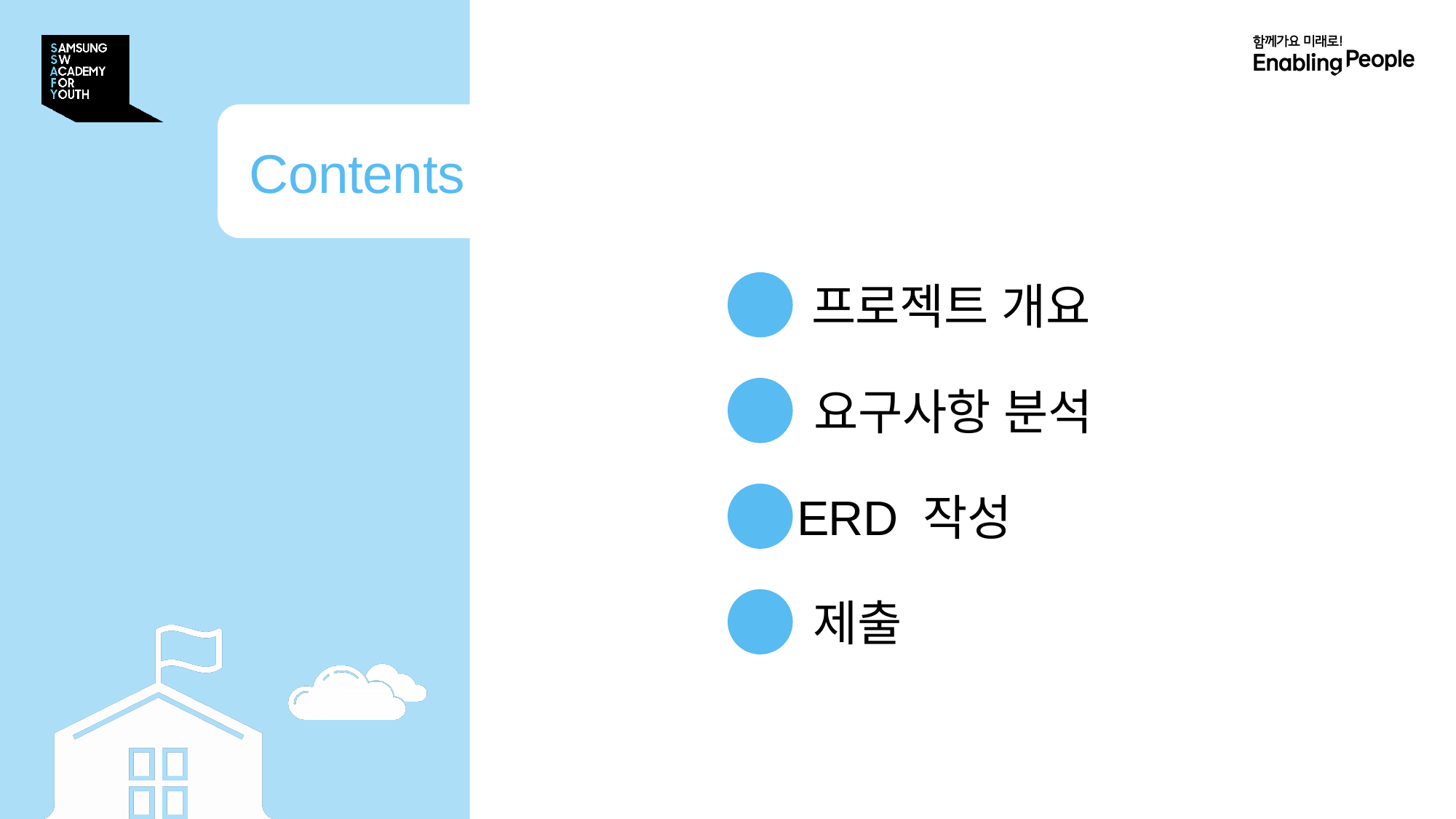

Contents
Ⅰ
프로젝트 개요
Ⅱ
요구사항 분석
Ⅲ
ERD 작성
Ⅳ
제출